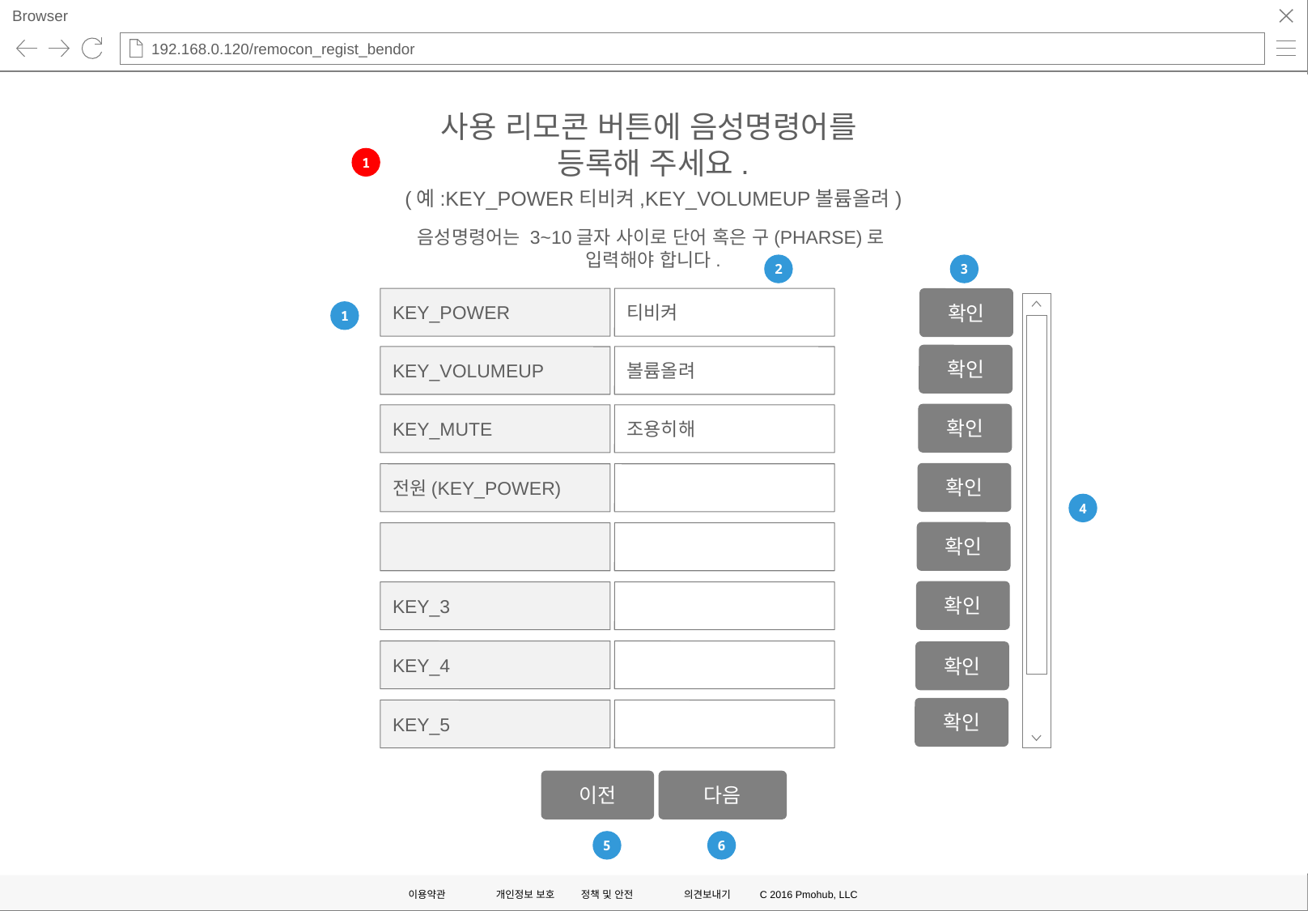

Browser

192.168.0.120/remocon_regist_bendor

사용 리모콘 버튼에 음성명령어를
등록해 주세요.
1
(예:KEY_POWER티비켜,KEY_VOLUMEUP볼륨올려)
음성명령어는 3~10글자 사이로 단어 혹은 구(PHARSE)로
입력해야 합니다.
2
3
KEY_POWER
티비켜
확인

1
확인
KEY_VOLUMEUP
볼륨올려
확인
KEY_MUTE
조용히해
확인
전원(KEY_POWER)

4
확인

확인
KEY_3

KEY_4

확인
확인
KEY_5

이전
다음
5
6

이용약관
개인정보 보호
정책 및 안전
의견보내기
C 2016 Pmohub, LLC